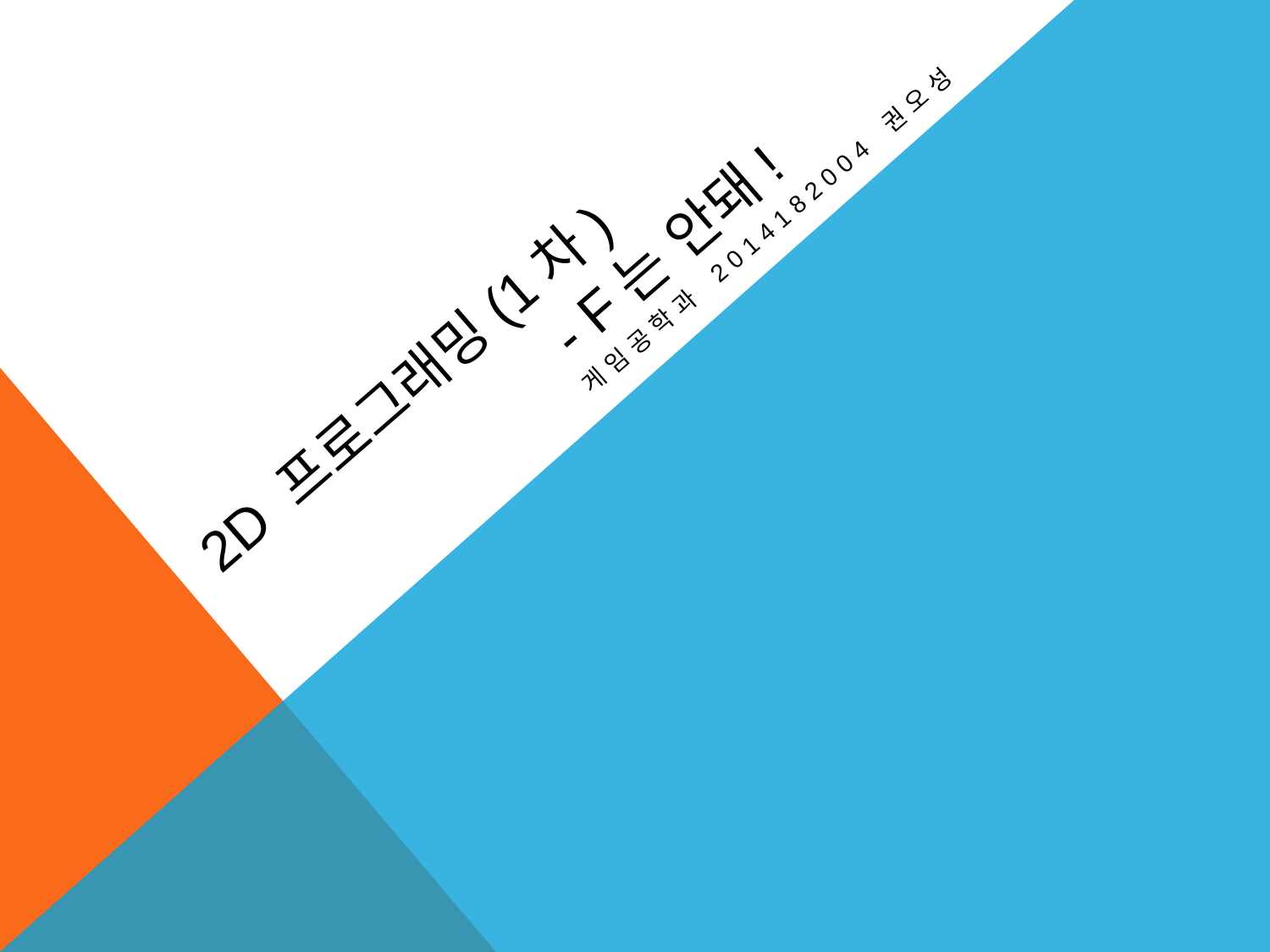

# 2D 프로그래밍(1차) - F는 안돼!
게임공학과 2014182004 권오성